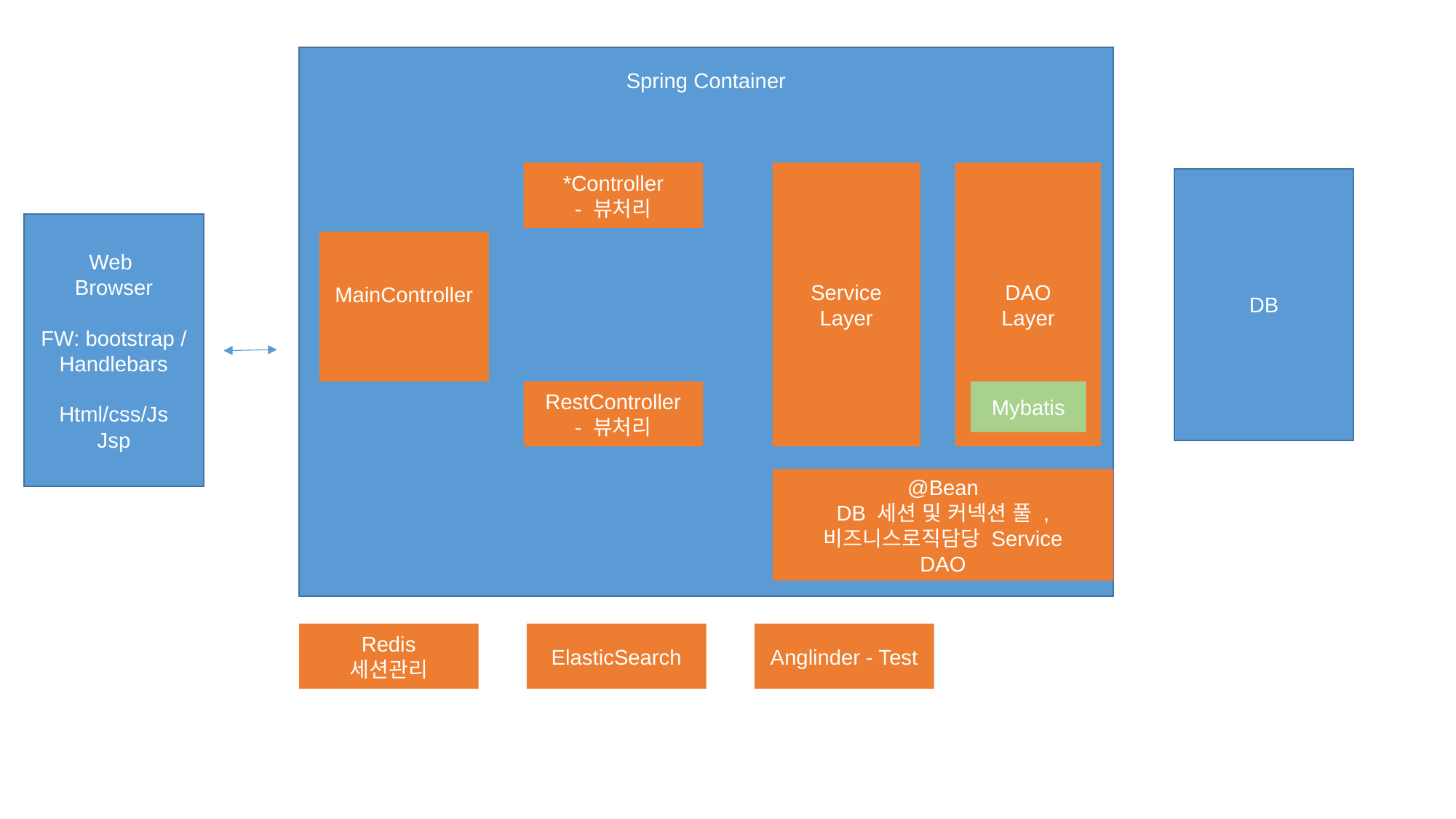

Spring Container

Service
Layer
DAO
Layer
*Controller
- 뷰처리
DB
Web
Browser

FW: bootstrap / Handlebars

Html/css/Js
Jsp
MainController

RestController
- 뷰처리
Mybatis
@Bean
DB 세션 및 커넥션 풀 ,
비즈니스로직담당 Service
DAO
Redis
세션관리
ElasticSearch
Anglinder - Test